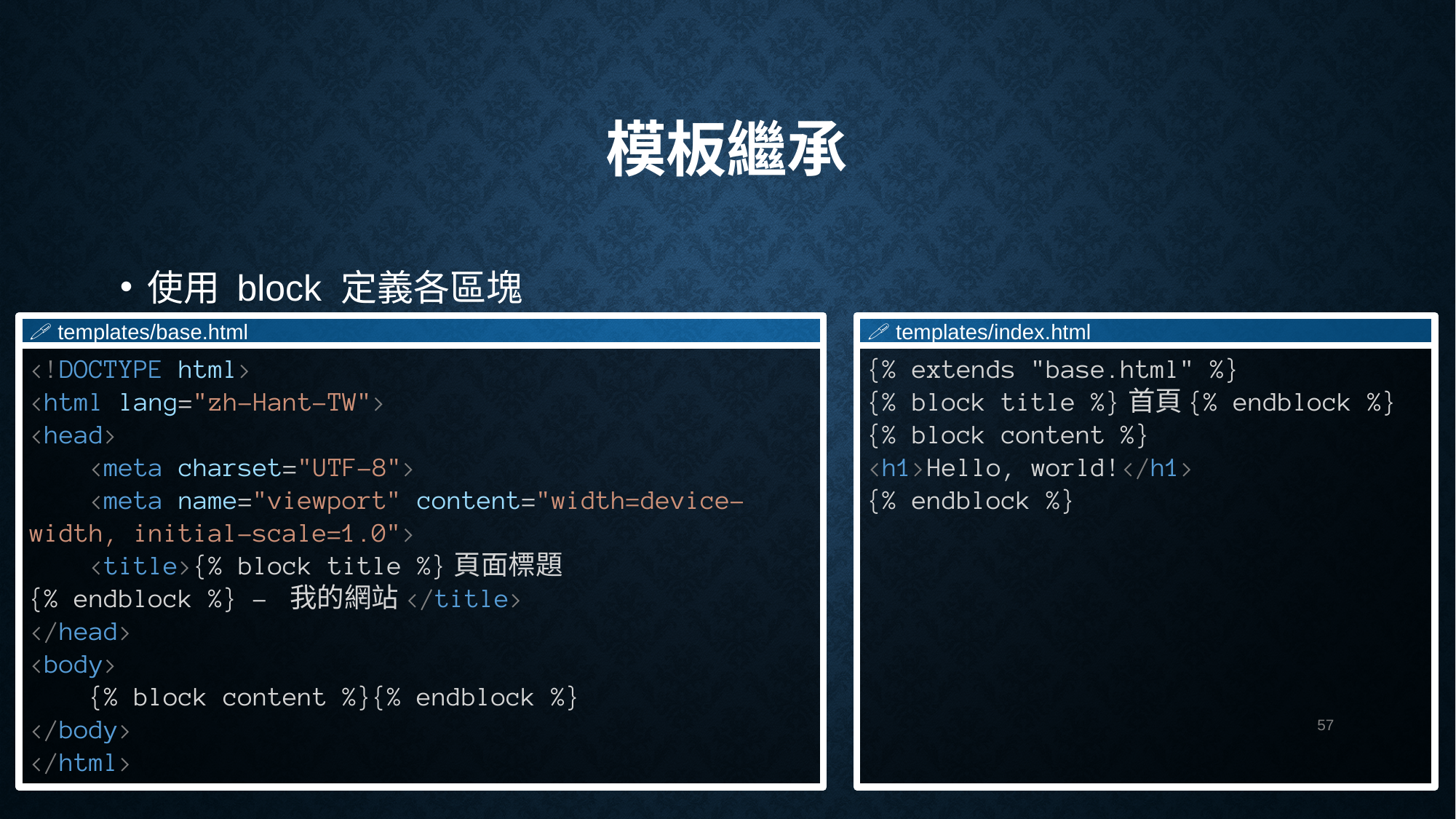

# 模板繼承
使用 block 定義各區塊
🖊 templates/base.html
<!DOCTYPE html>
<html lang="zh-Hant-TW">
<head>
    <meta charset="UTF-8">
    <meta name="viewport" content="width=device-width, initial-scale=1.0">
    <title>{% block title %}頁面標題{% endblock %} - 我的網站</title>
</head>
<body>
    {% block content %}{% endblock %}
</body>
</html>
🖊 templates/index.html
{% extends "base.html" %}
{% block title %}首頁{% endblock %}
{% block content %}
<h1>Hello, world!</h1>
{% endblock %}
57